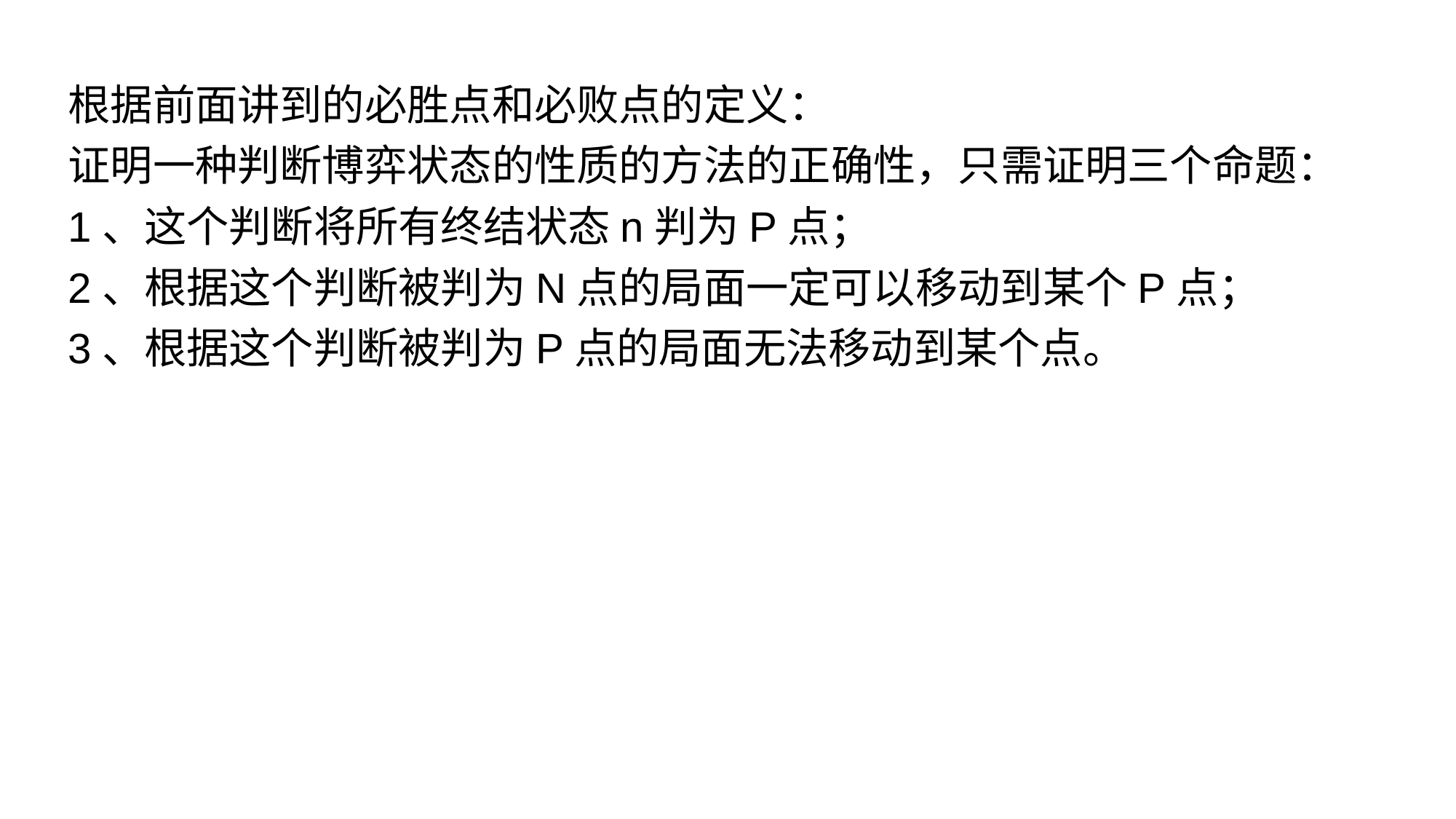

根据前面讲到的必胜点和必败点的定义：
证明一种判断博弈状态的性质的方法的正确性，只需证明三个命题：
1、这个判断将所有终结状态n判为P点；
2、根据这个判断被判为N点的局面一定可以移动到某个P点；
3、根据这个判断被判为P点的局面无法移动到某个点。